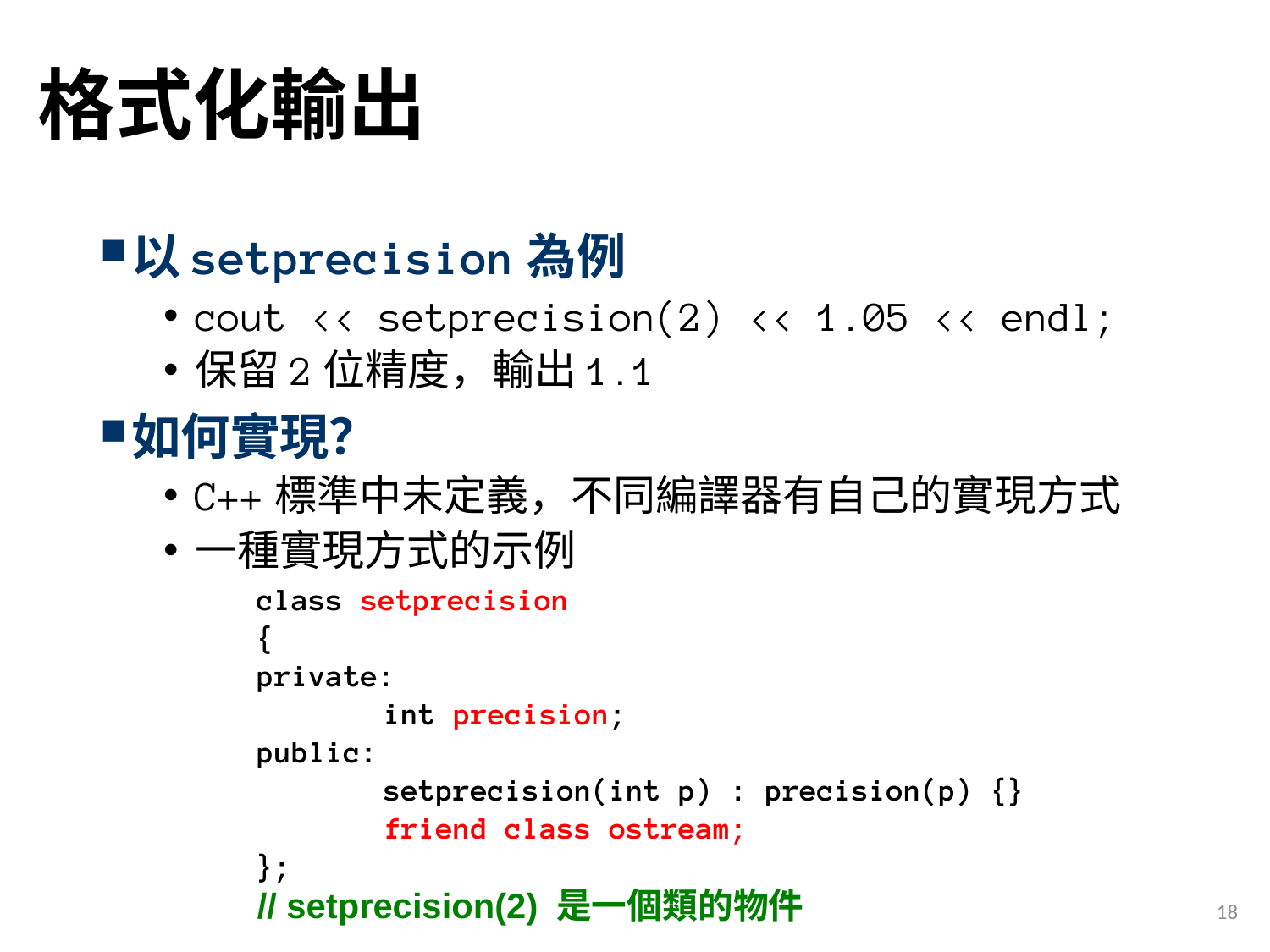

# 格式化輸出
以setprecision為例
cout << setprecision(2) << 1.05 << endl;
保留2位精度，輸出1.1
如何實現？
C++標準中未定義，不同編譯器有自己的實現方式
一種實現方式的示例

class setprecision
{
private:
	int precision;
public:
	setprecision(int p) : precision(p) {}
	friend class ostream;
};
// setprecision(2) 是一個類的物件
18